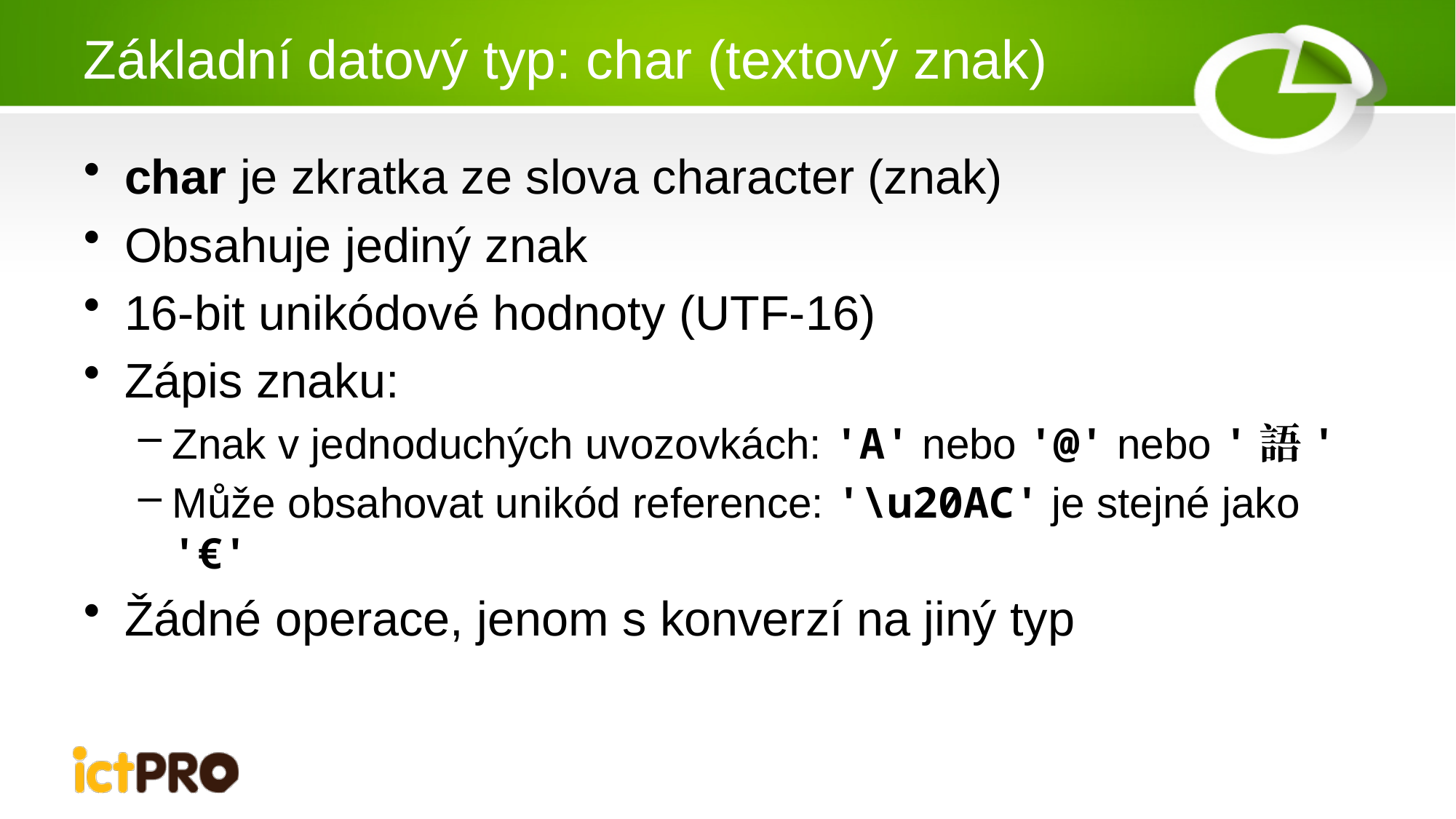

# Základní datový typ: char (textový znak)
char je zkratka ze slova character (znak)
Obsahuje jediný znak
16-bit unikódové hodnoty (UTF-16)
Zápis znaku:
Znak v jednoduchých uvozovkách: 'A' nebo '@' nebo '語'
Může obsahovat unikód reference: '\u20AC' je stejné jako '€'
Žádné operace, jenom s konverzí na jiný typ